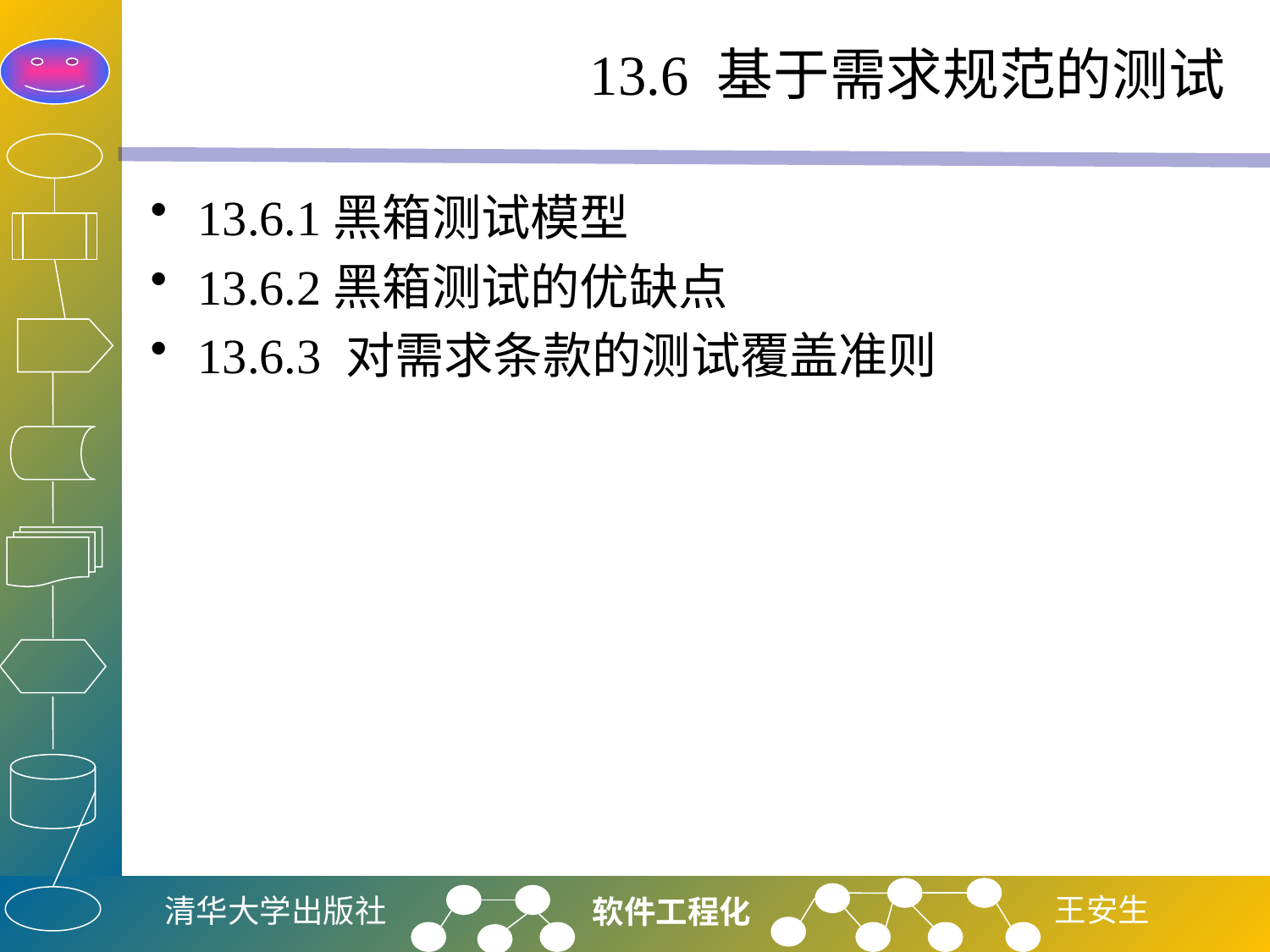

# 13.6 基于需求规范的测试
13.6.1黑箱测试模型
13.6.2黑箱测试的优缺点
13.6.3 对需求条款的测试覆盖准则